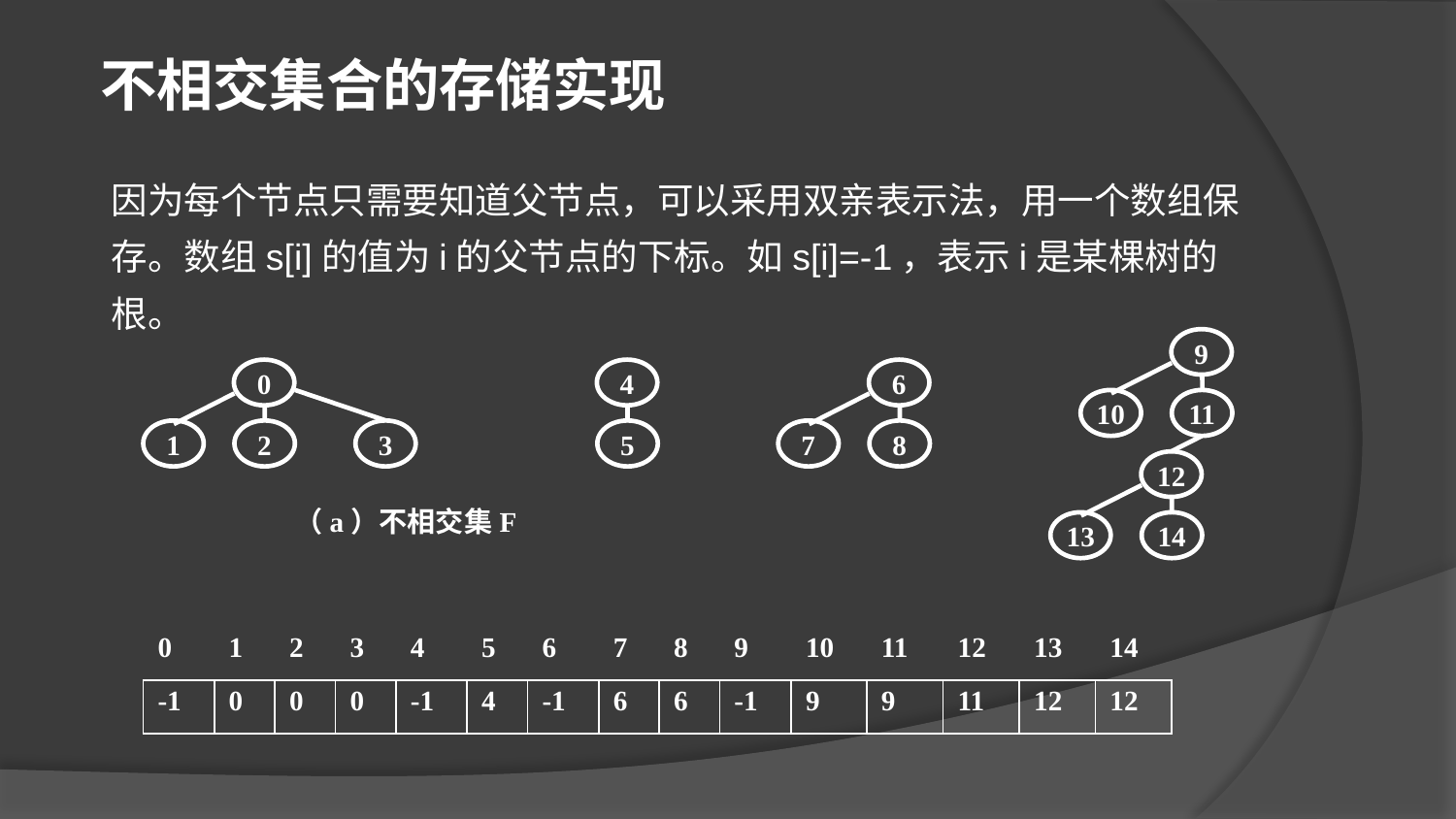

不相交集合的存储实现
因为每个节点只需要知道父节点，可以采用双亲表示法，用一个数组保存。数组s[i]的值为i的父节点的下标。如s[i]=-1，表示i是某棵树的根。
9
0
4
6

10
11

1
2
3
5
7
8

12

（a）不相交集F
13
14
| 0 | 1 | 2 | 3 | 4 | 5 | 6 | 7 | 8 | 9 | 10 | 11 | 12 | 13 | 14 |
| --- | --- | --- | --- | --- | --- | --- | --- | --- | --- | --- | --- | --- | --- | --- |
| -1 | 0 | 0 | 0 | -1 | 4 | -1 | 6 | 6 | -1 | 9 | 9 | 11 | 12 | 12 |